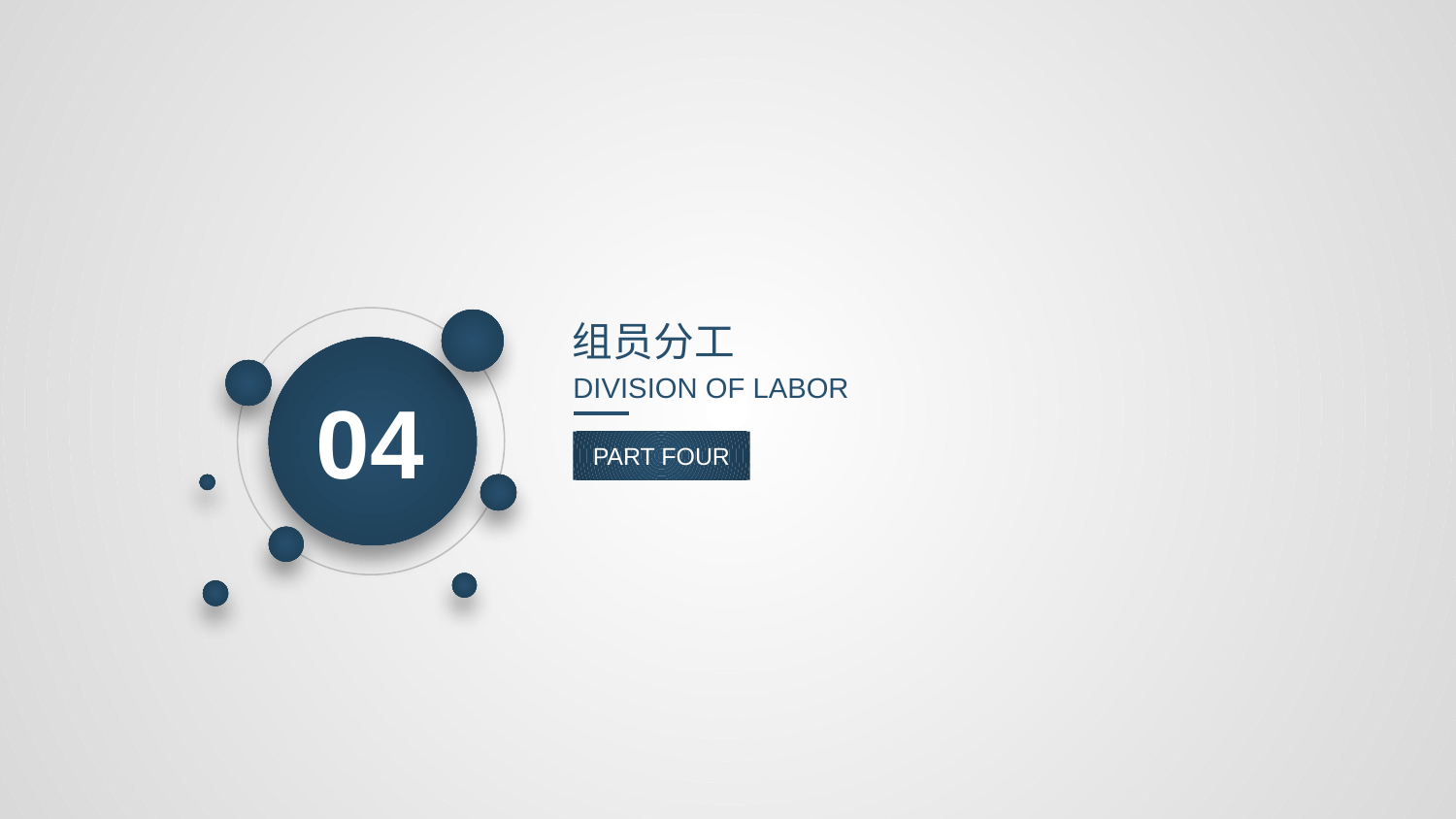

组员分工

DIVISION OF LABOR
04
PART FOUR